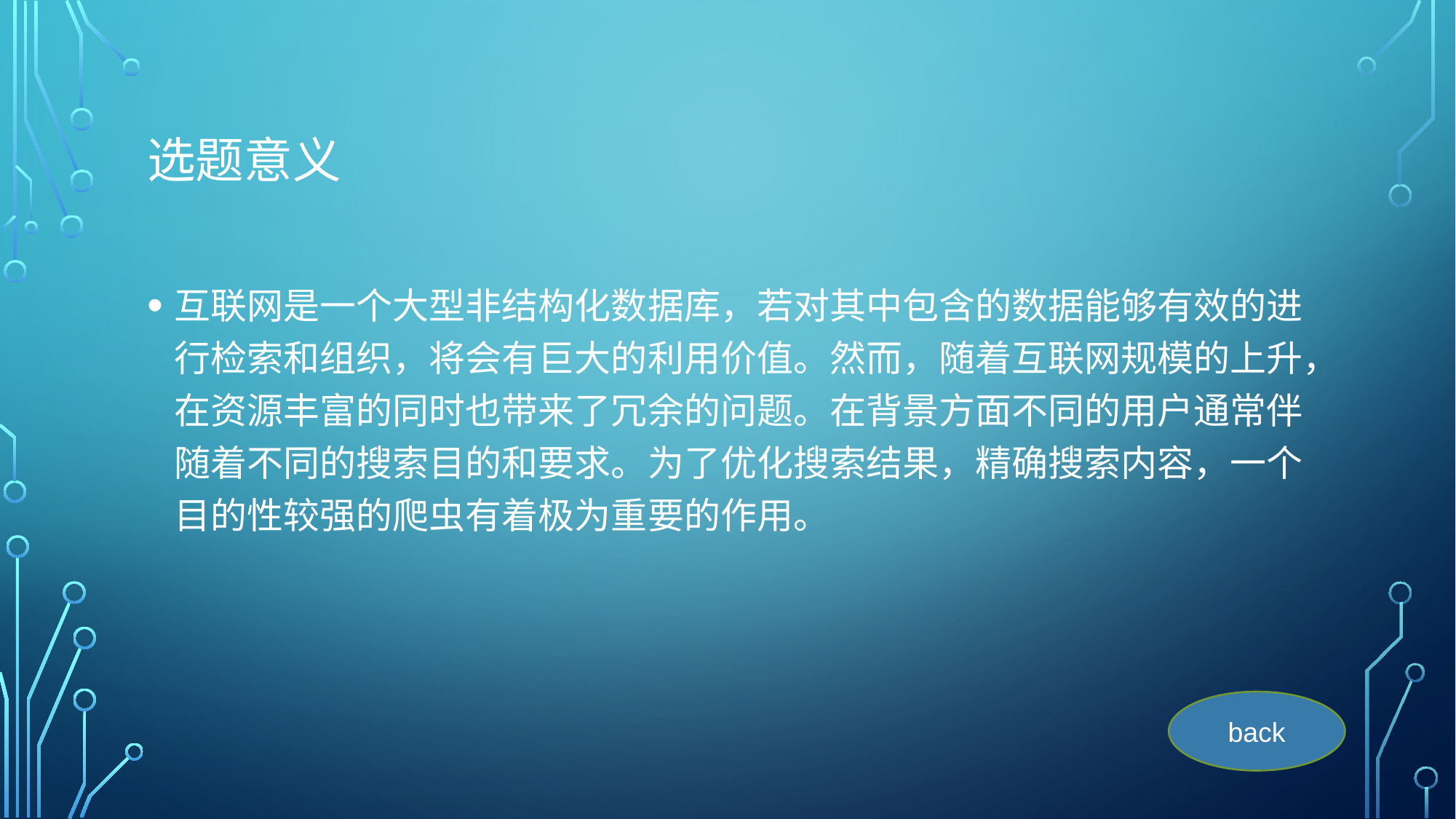

# 选题意义
互联网是一个大型非结构化数据库，若对其中包含的数据能够有效的进行检索和组织，将会有巨大的利用价值。然而，随着互联网规模的上升，在资源丰富的同时也带来了冗余的问题。在背景方面不同的用户通常伴随着不同的搜索目的和要求。为了优化搜索结果，精确搜索内容，一个目的性较强的爬虫有着极为重要的作用。
back